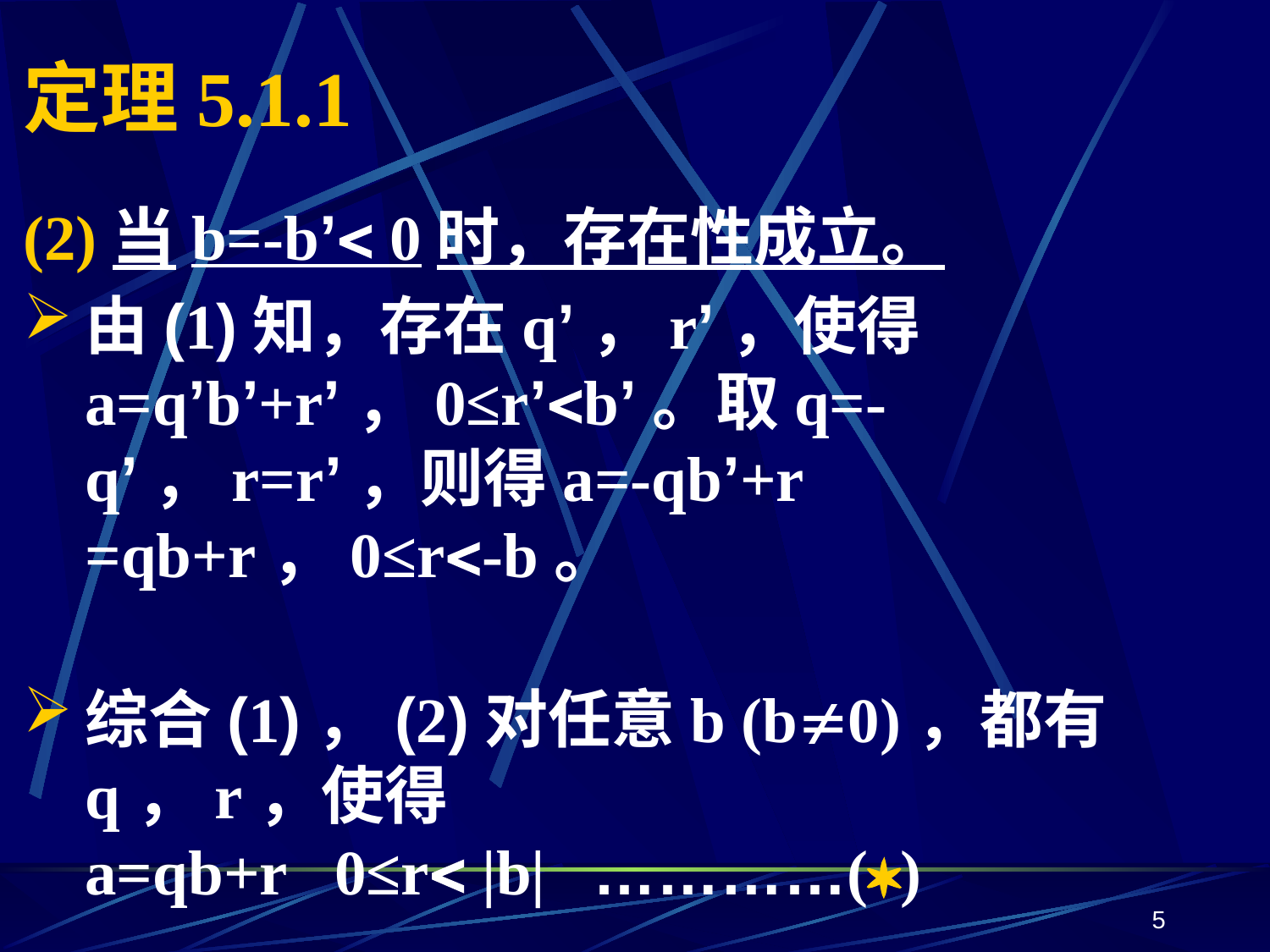

# 定理5.1.1
(2)当b=-b’< 0时，存在性成立。
由(1)知，存在q’，r’，使得a=q’b’+r’，0≤r’<b’。取q=-q’，r=r’，则得a=-qb’+r =qb+r，0≤r<-b。
综合(1)，(2)对任意b (b≠0)，都有q，r，使得
a=qb+r   0≤r< |b|   …………(∗)
5